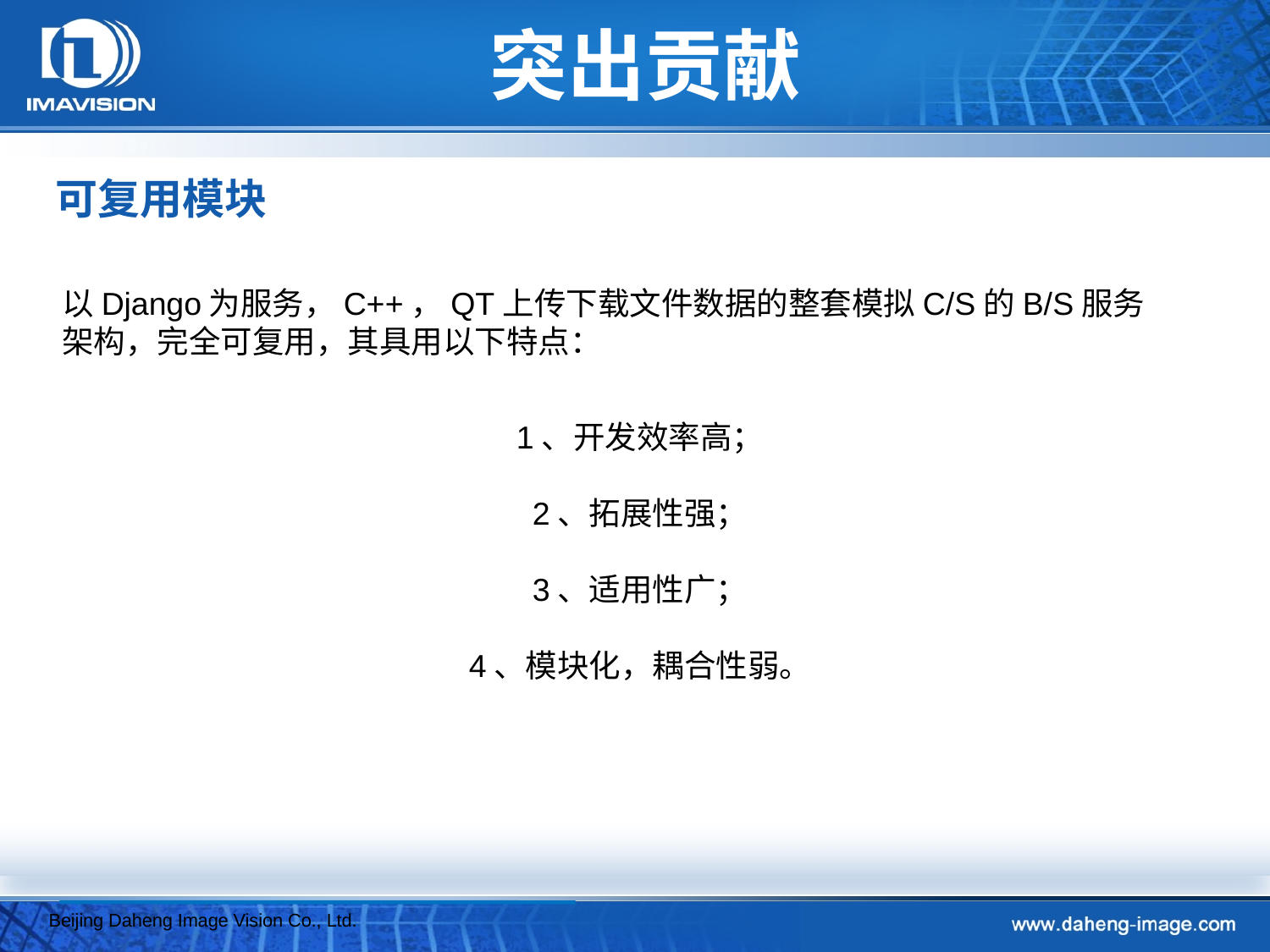

突出贡献

可复用模块

以Django为服务，C++，QT上传下载文件数据的整套模拟C/S的B/S服务架构，完全可复用，其具用以下特点：
1、开发效率高；

2、拓展性强；

3、适用性广；

4、模块化，耦合性弱。
Beijing Daheng Image Vision Co., Ltd.